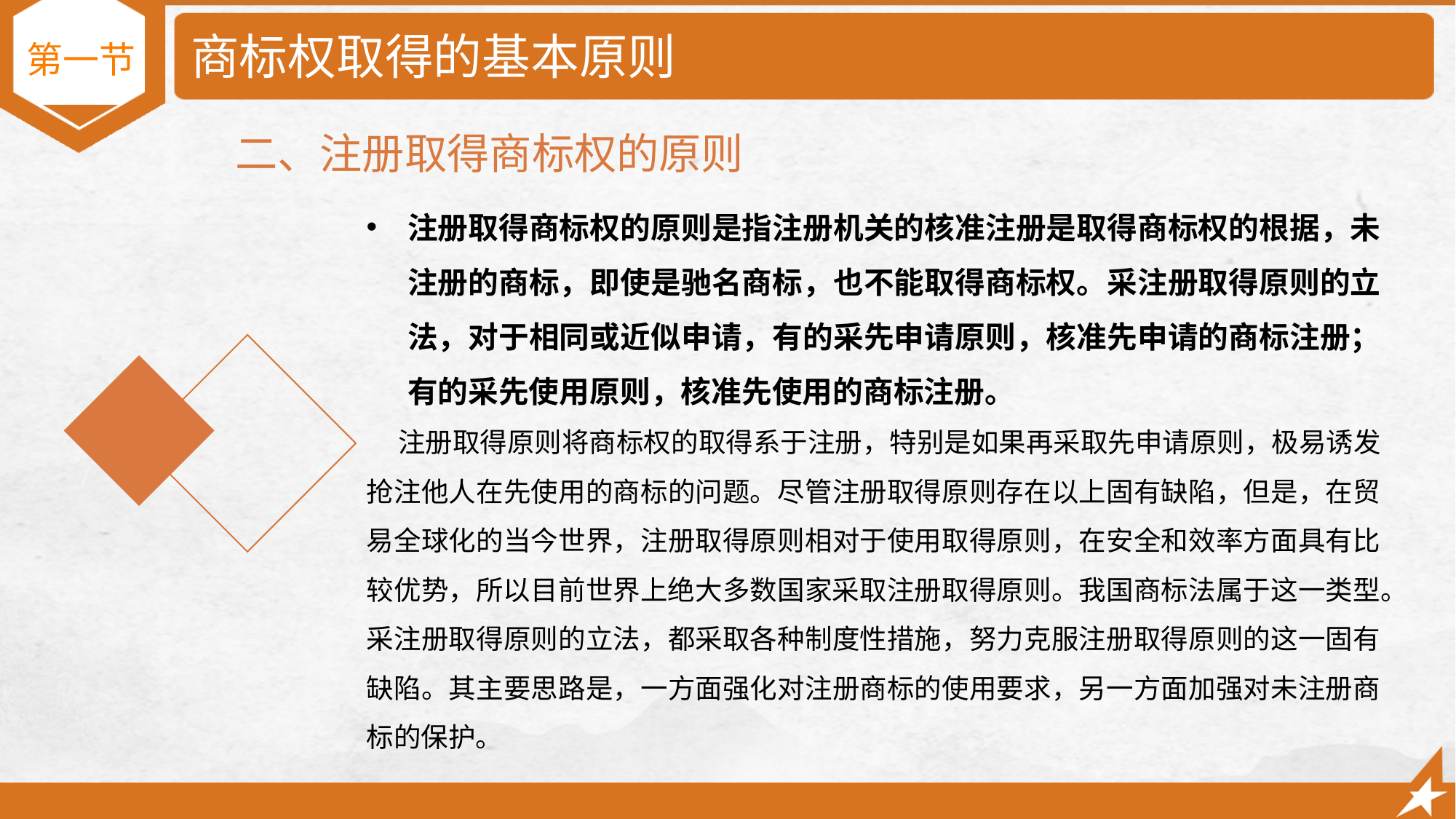

# 商标权取得的基本原则
第一节
二、注册取得商标权的原则
注册取得商标权的原则是指注册机关的核准注册是取得商标权的根据，未注册的商标，即使是驰名商标，也不能取得商标权。采注册取得原则的立法，对于相同或近似申请，有的采先申请原则，核准先申请的商标注册；有的采先使用原则，核准先使用的商标注册。
    注册取得原则将商标权的取得系于注册，特别是如果再采取先申请原则，极易诱发抢注他人在先使用的商标的问题。尽管注册取得原则存在以上固有缺陷，但是，在贸易全球化的当今世界，注册取得原则相对于使用取得原则，在安全和效率方面具有比较优势，所以目前世界上绝大多数国家采取注册取得原则。我国商标法属于这一类型。采注册取得原则的立法，都采取各种制度性措施，努力克服注册取得原则的这一固有缺陷。其主要思路是，一方面强化对注册商标的使用要求，另一方面加强对未注册商标的保护。